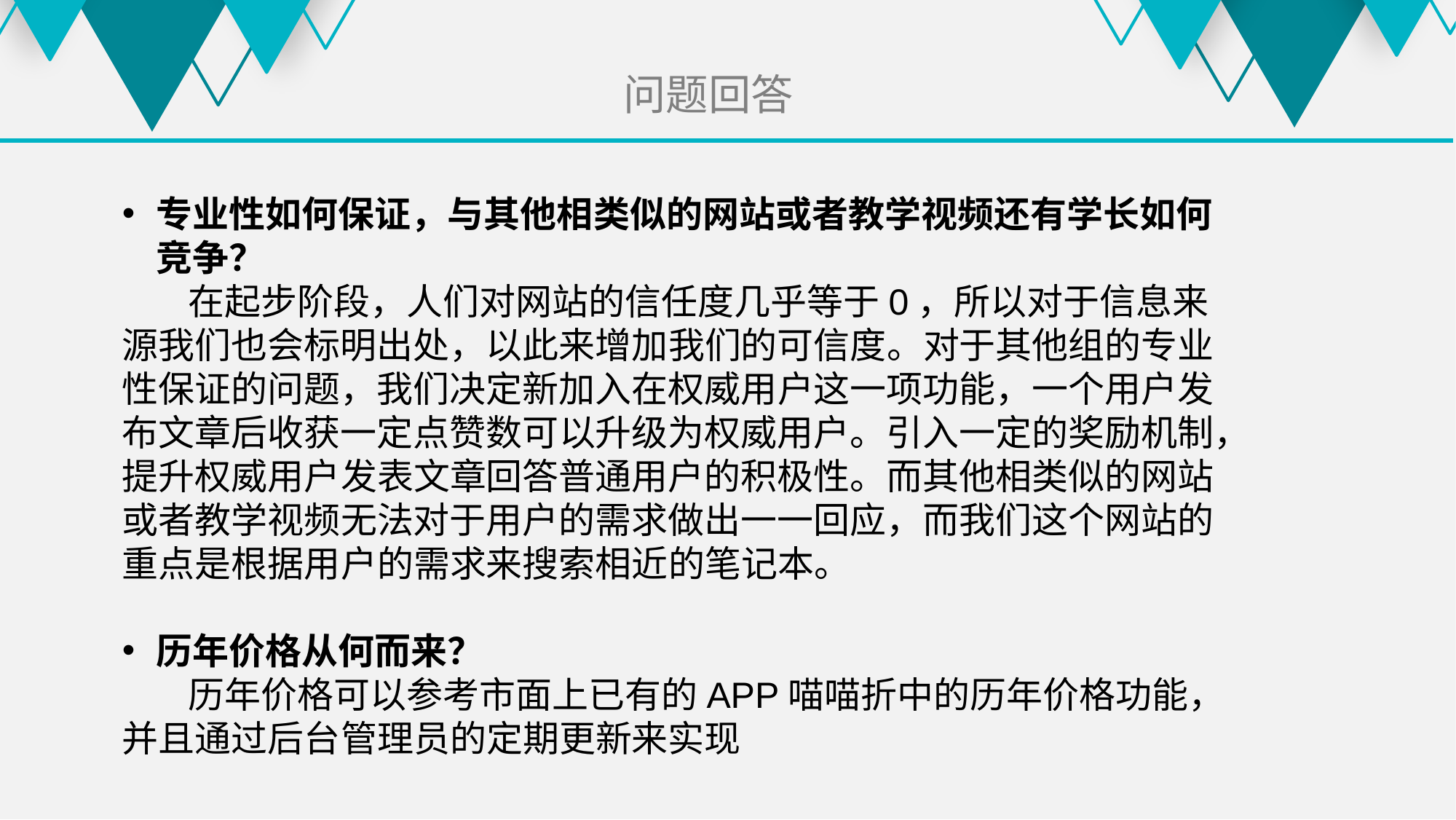

问题回答
专业性如何保证，与其他相类似的网站或者教学视频还有学长如何竞争？
       在起步阶段，人们对网站的信任度几乎等于0，所以对于信息来源我们也会标明出处，以此来增加我们的可信度。对于其他组的专业性保证的问题，我们决定新加入在权威用户这一项功能，一个用户发布文章后收获一定点赞数可以升级为权威用户。引入一定的奖励机制，提升权威用户发表文章回答普通用户的积极性。而其他相类似的网站或者教学视频无法对于用户的需求做出一一回应，而我们这个网站的重点是根据用户的需求来搜索相近的笔记本。

历年价格从何而来？
       历年价格可以参考市面上已有的APP喵喵折中的历年价格功能，并且通过后台管理员的定期更新来实现